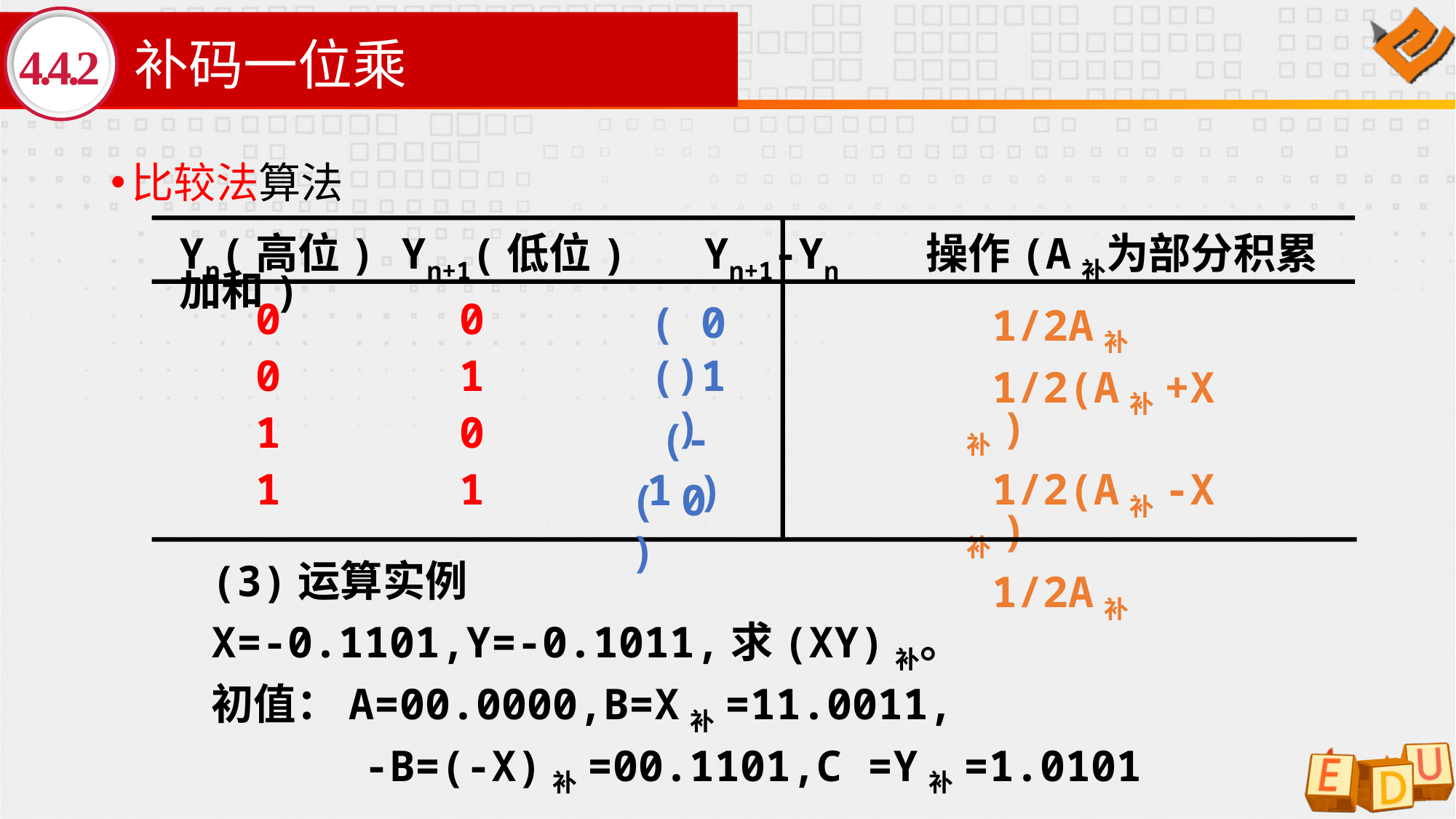

# 补码一位乘
4.4.2
比较法算法

Yn(高位) Yn+1(低位)   Yn+1-Yn   操作(A补为部分积累加和)

( 0 )
0       0
0       1
1       0
1       1
 1/2A补
 1/2(A补+X补)
 1/2(A补-X补)
 1/2A补
( 1 )
(-1 )
( 0 )

(3)运算实例
X=-0.1101,Y=-0.1011,求(XY)补。
初值：A=00.0000,B=X补=11.0011,
      -B=(-X)补=00.1101,C =Y补=1.0101